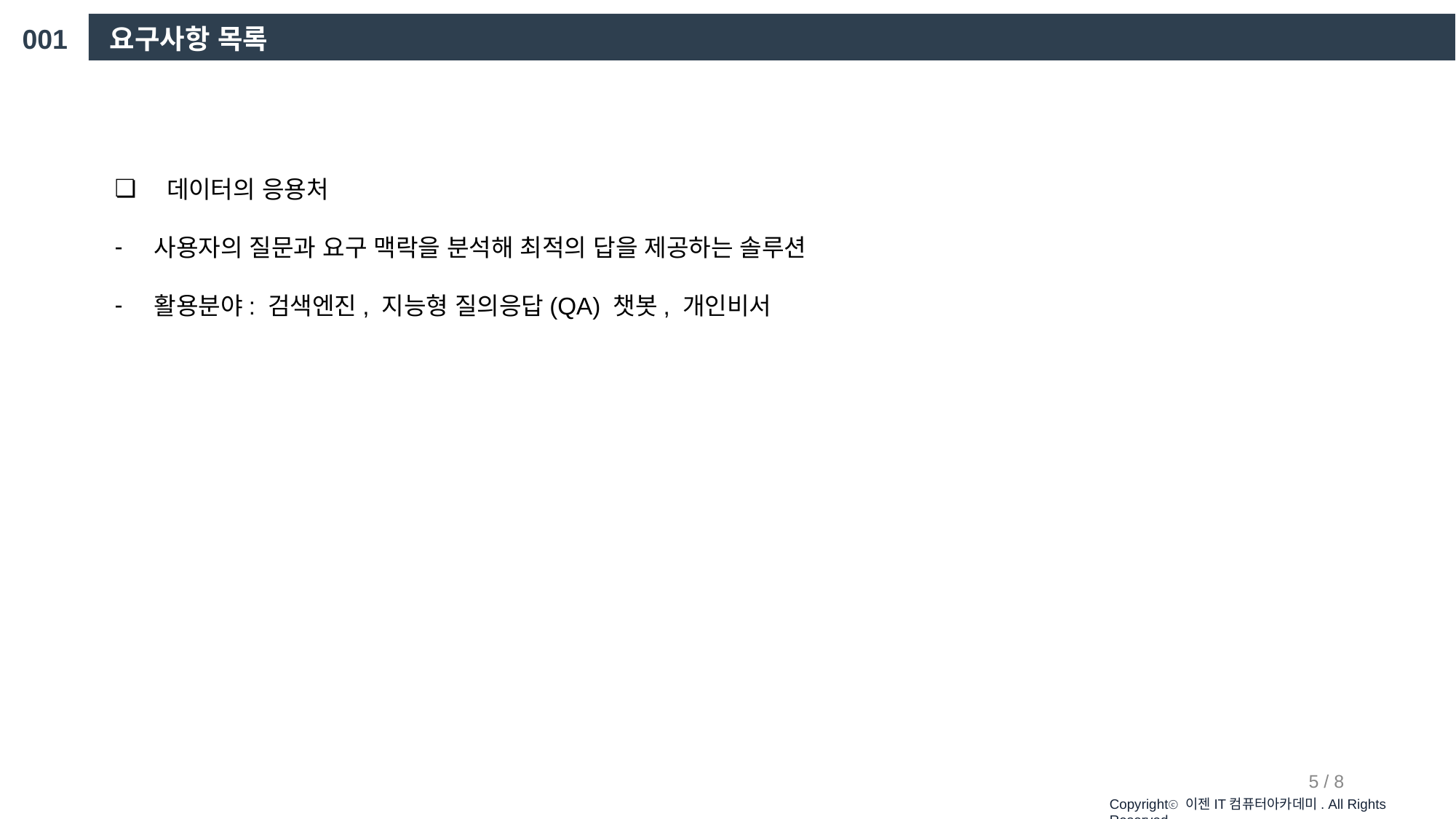

001
요구사항 목록

 데이터의 응용처
사용자의 질문과 요구 맥락을 분석해 최적의 답을 제공하는 솔루션
활용분야: 검색엔진, 지능형 질의응답(QA) 챗봇, 개인비서
5 / 8